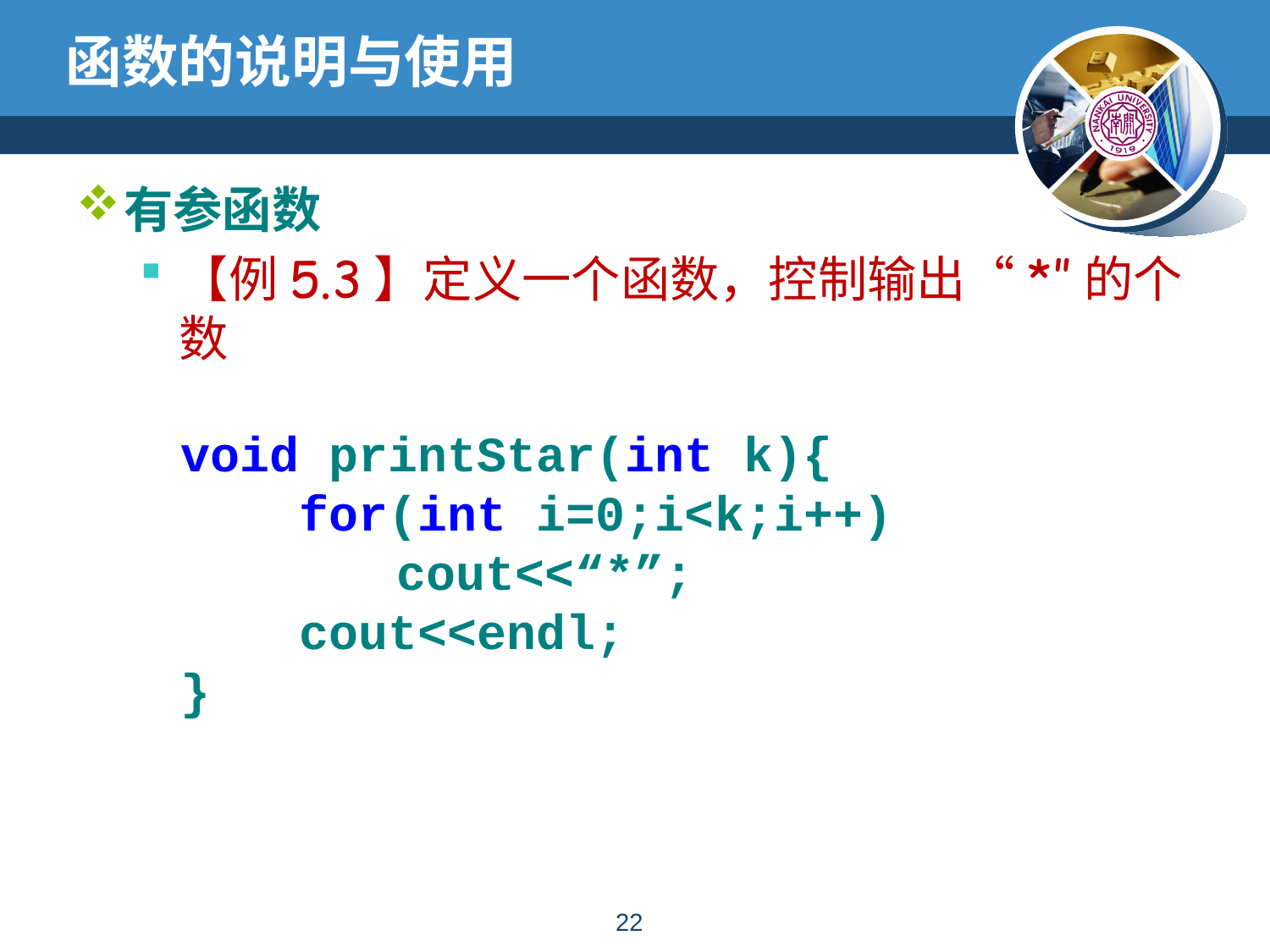

# 函数的说明与使用
有参函数
【例5.3】定义一个函数，控制输出“*”的个数

void printStar(int k){
    for(int i=0;i<k;i++)
	   cout<<“*”;
    cout<<endl;
}

22